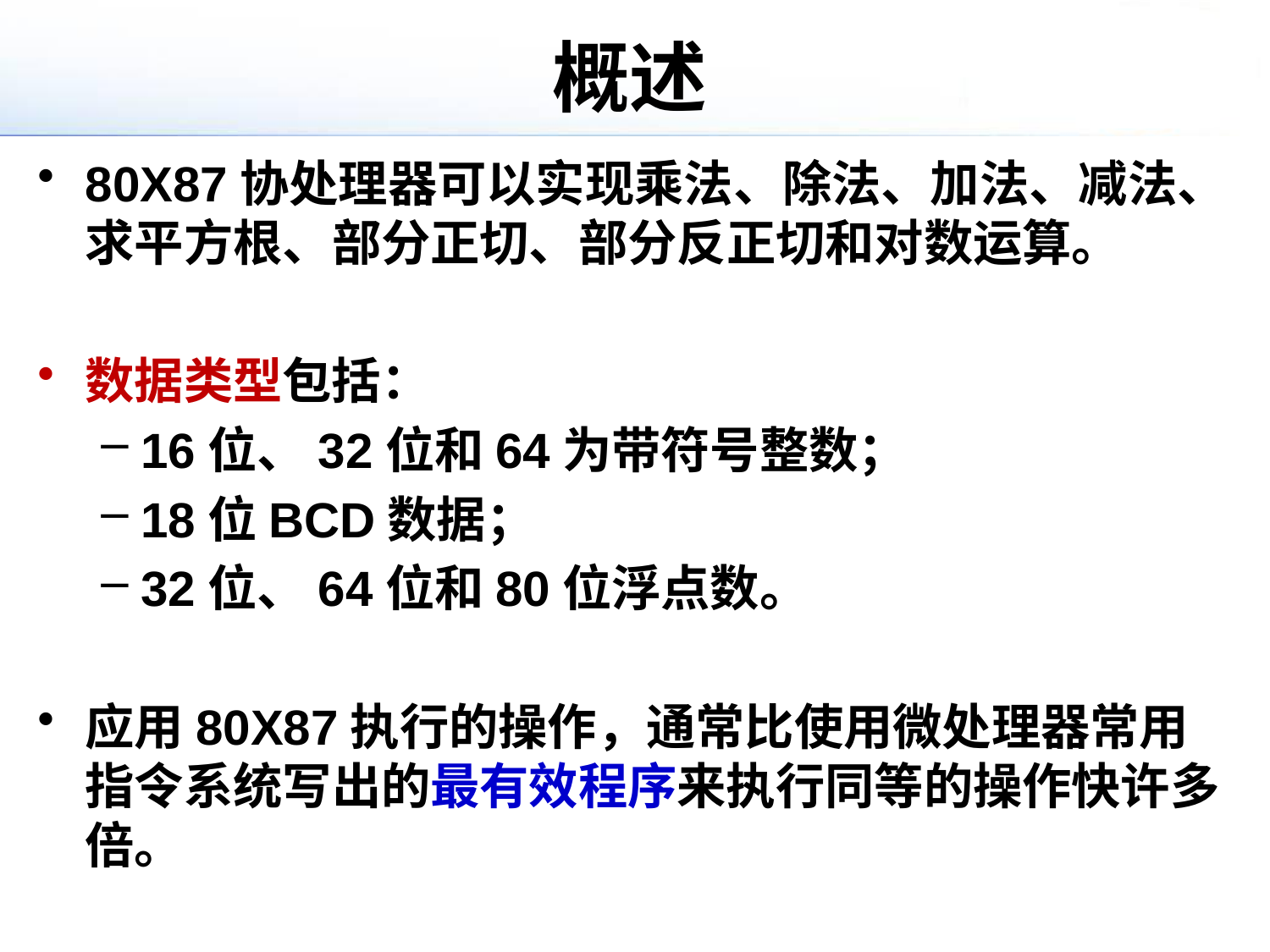

# 概述
80X87协处理器可以实现乘法、除法、加法、减法、求平方根、部分正切、部分反正切和对数运算。

数据类型包括：
16位、32位和64为带符号整数；
18位BCD数据；
32位、64位和80位浮点数。

应用80X87执行的操作，通常比使用微处理器常用指令系统写出的最有效程序来执行同等的操作快许多倍。